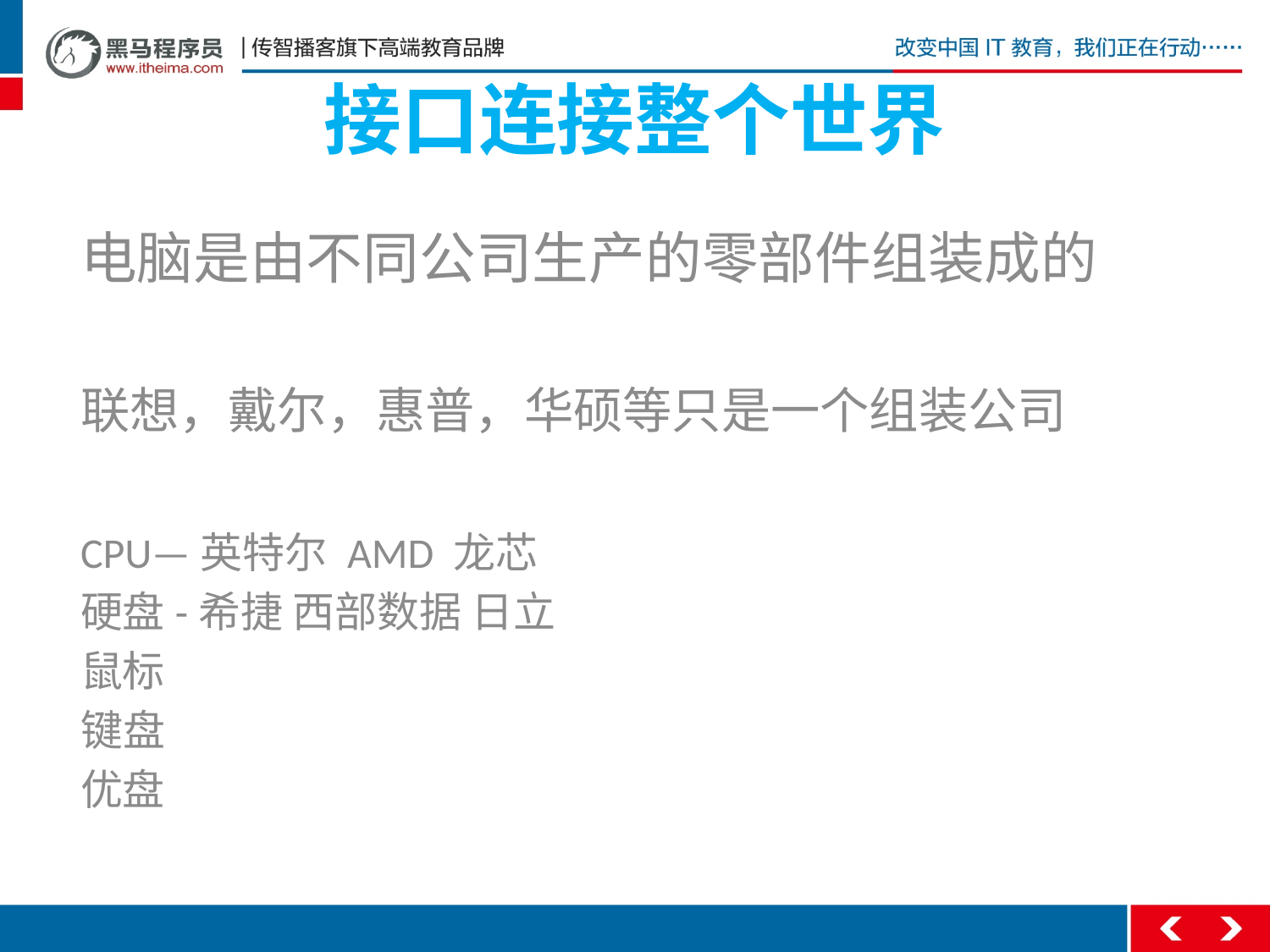

# 接口连接整个世界
电脑是由不同公司生产的零部件组装成的

联想，戴尔，惠普，华硕等只是一个组装公司

CPU—英特尔 AMD 龙芯
硬盘-希捷 西部数据 日立
鼠标
键盘
优盘